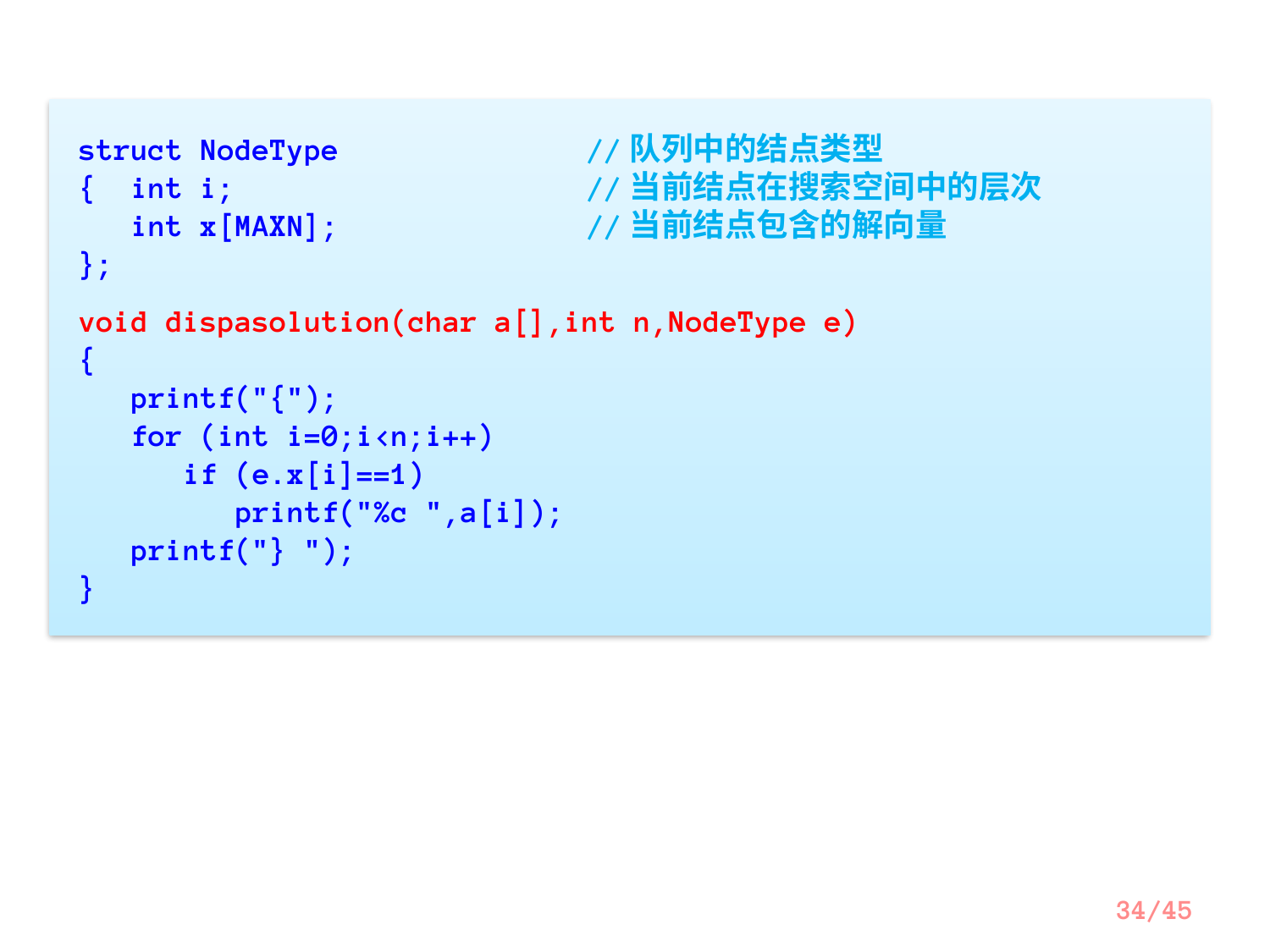

struct NodeType		//队列中的结点类型
{  int i;			//当前结点在搜索空间中的层次
   int x[MAXN];		//当前结点包含的解向量
};
void dispasolution(char a[],int n,NodeType e)
{
   printf("{");
   for (int i=0;i<n;i++)
      if (e.x[i]==1)
         printf("%c ",a[i]);
   printf("} ");
}
34/45